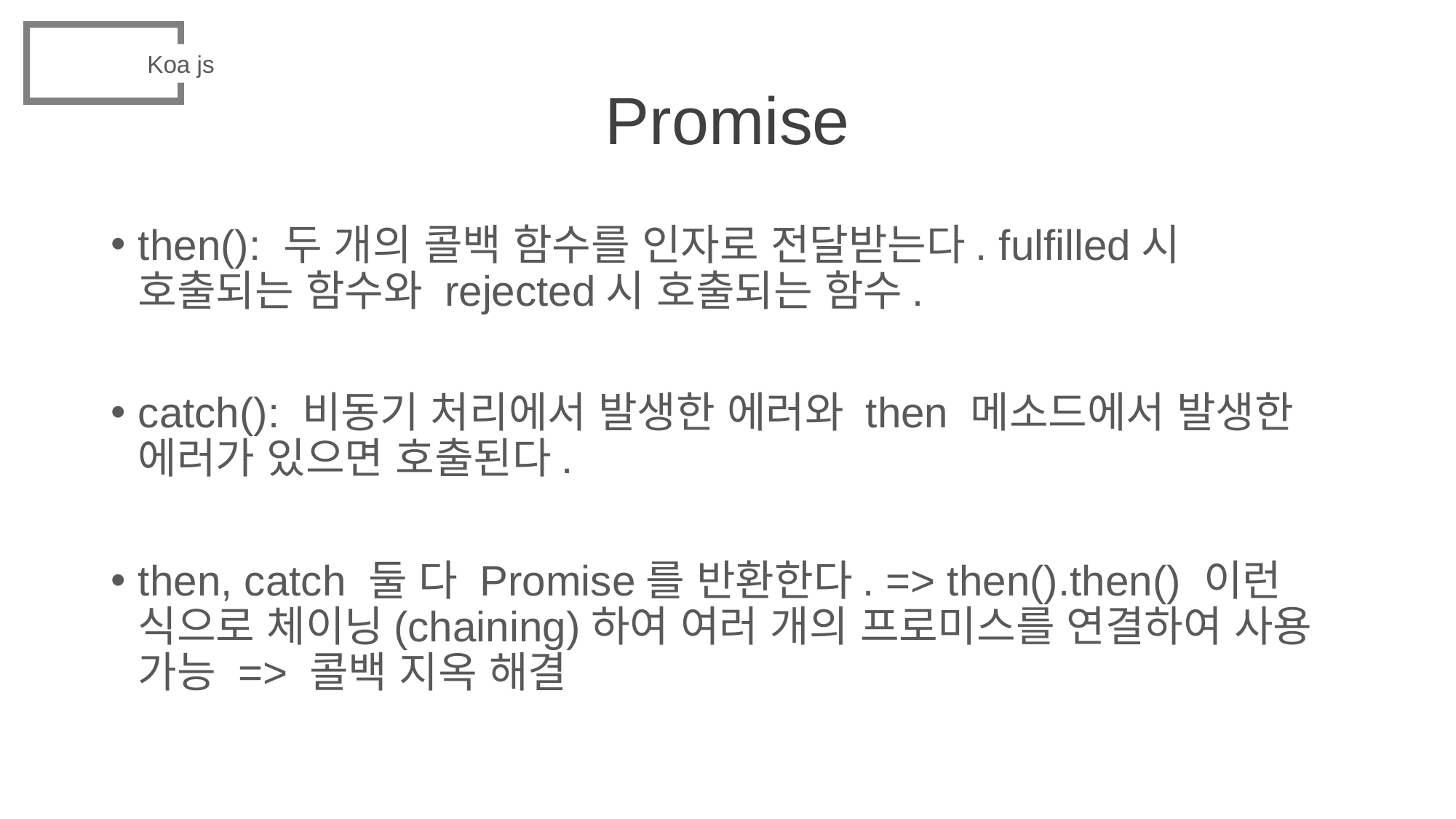

Koa js
# Promise
then(): 두 개의 콜백 함수를 인자로 전달받는다. fulfilled시 호출되는 함수와 rejected시 호출되는 함수.

catch(): 비동기 처리에서 발생한 에러와 then 메소드에서 발생한 에러가 있으면 호출된다.

then, catch 둘 다 Promise를 반환한다. => then().then() 이런 식으로 체이닝(chaining)하여 여러 개의 프로미스를 연결하여 사용 가능 => 콜백 지옥 해결